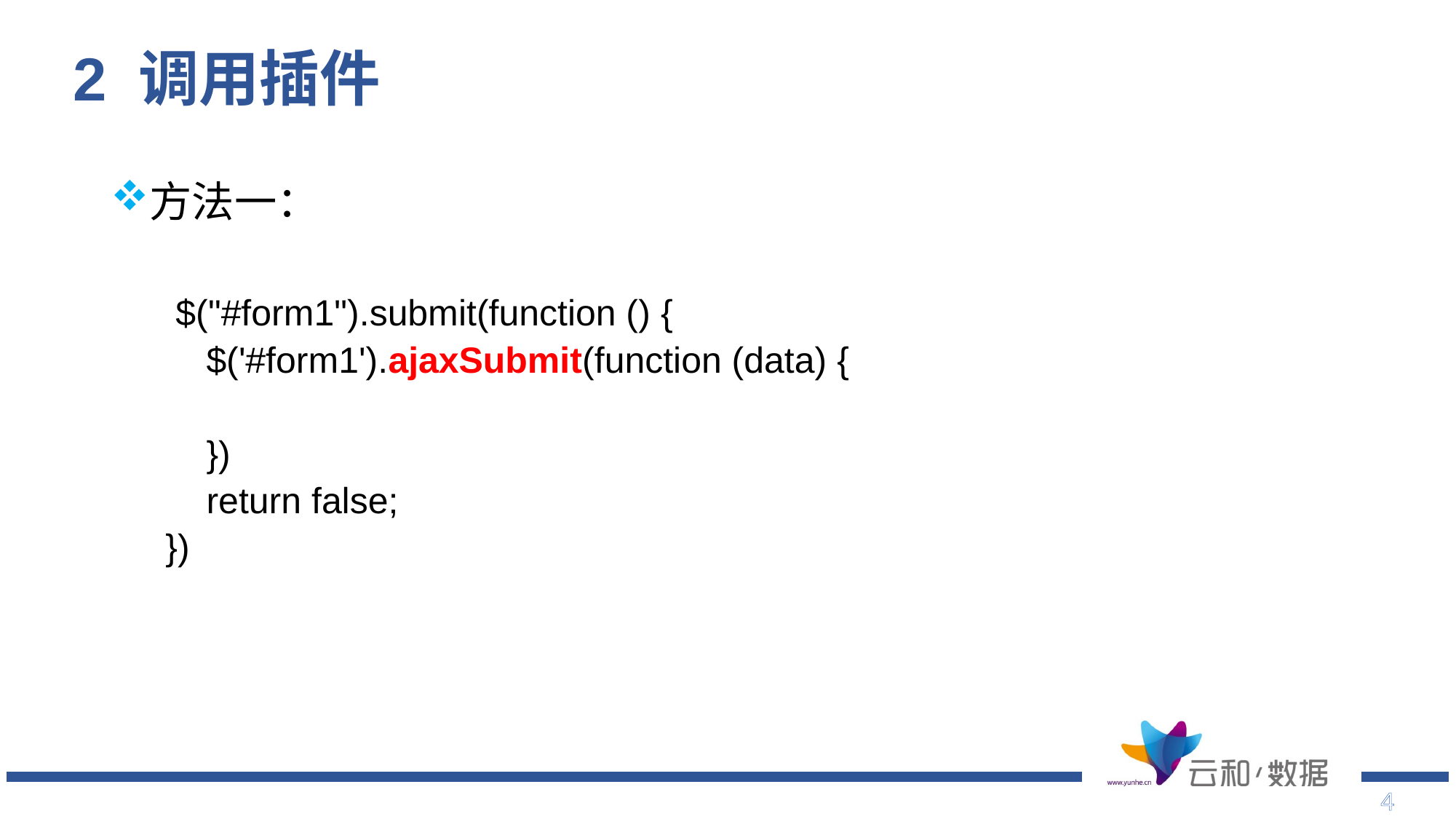

# 2 调用插件
方法一：

 $("#form1").submit(function () {
    $('#form1').ajaxSubmit(function (data) {

    })
    return false;
})